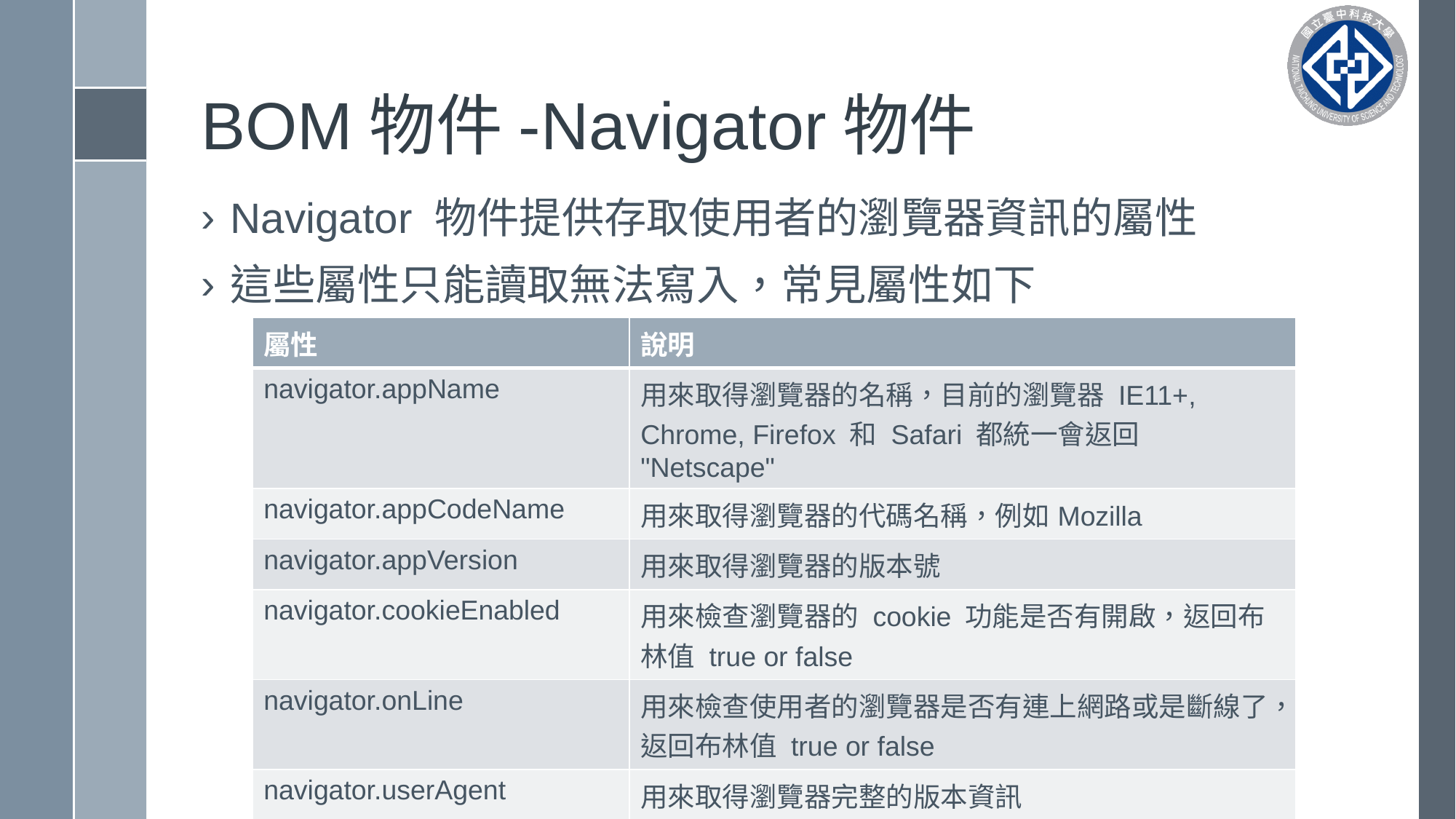

# BOM物件-Navigator物件
Navigator 物件提供存取使用者的瀏覽器資訊的屬性
這些屬性只能讀取無法寫入，常見屬性如下

| 屬性 | 說明 |
| --- | --- |
| navigator.appName | 用來取得瀏覽器的名稱，目前的瀏覽器 IE11+, Chrome, Firefox 和 Safari 都統一會返回 "Netscape" |
| navigator.appCodeName | 用來取得瀏覽器的代碼名稱，例如Mozilla |
| navigator.appVersion | 用來取得瀏覽器的版本號 |
| navigator.cookieEnabled | 用來檢查瀏覽器的 cookie 功能是否有開啟，返回布林值 true or false |
| navigator.onLine | 用來檢查使用者的瀏覽器是否有連上網路或是斷線了，返回布林值 true or false |
| navigator.userAgent | 用來取得瀏覽器完整的版本資訊 |
| navigator.vendor | 用來取得瀏覽器的廠商名稱，如果是 Chrome 瀏覽器會顯示 "Google Inc." |